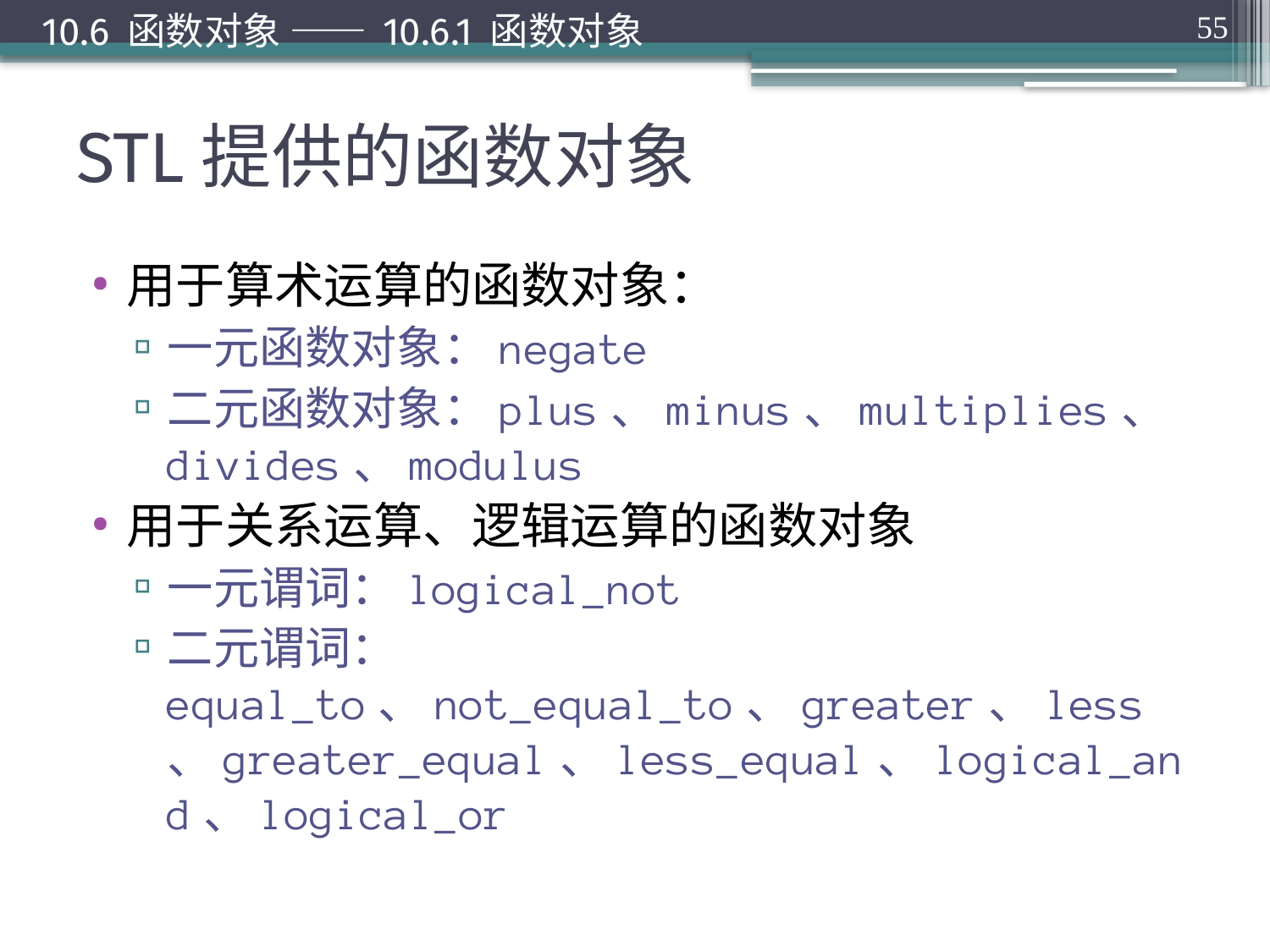

10.6 函数对象 —— 10.6.1 函数对象
55
# STL提供的函数对象
用于算术运算的函数对象：
一元函数对象：negate
二元函数对象：plus、minus、multiplies、divides、modulus
用于关系运算、逻辑运算的函数对象
一元谓词：logical_not
二元谓词：equal_to、not_equal_to、greater、less、greater_equal、less_equal、logical_and、logical_or